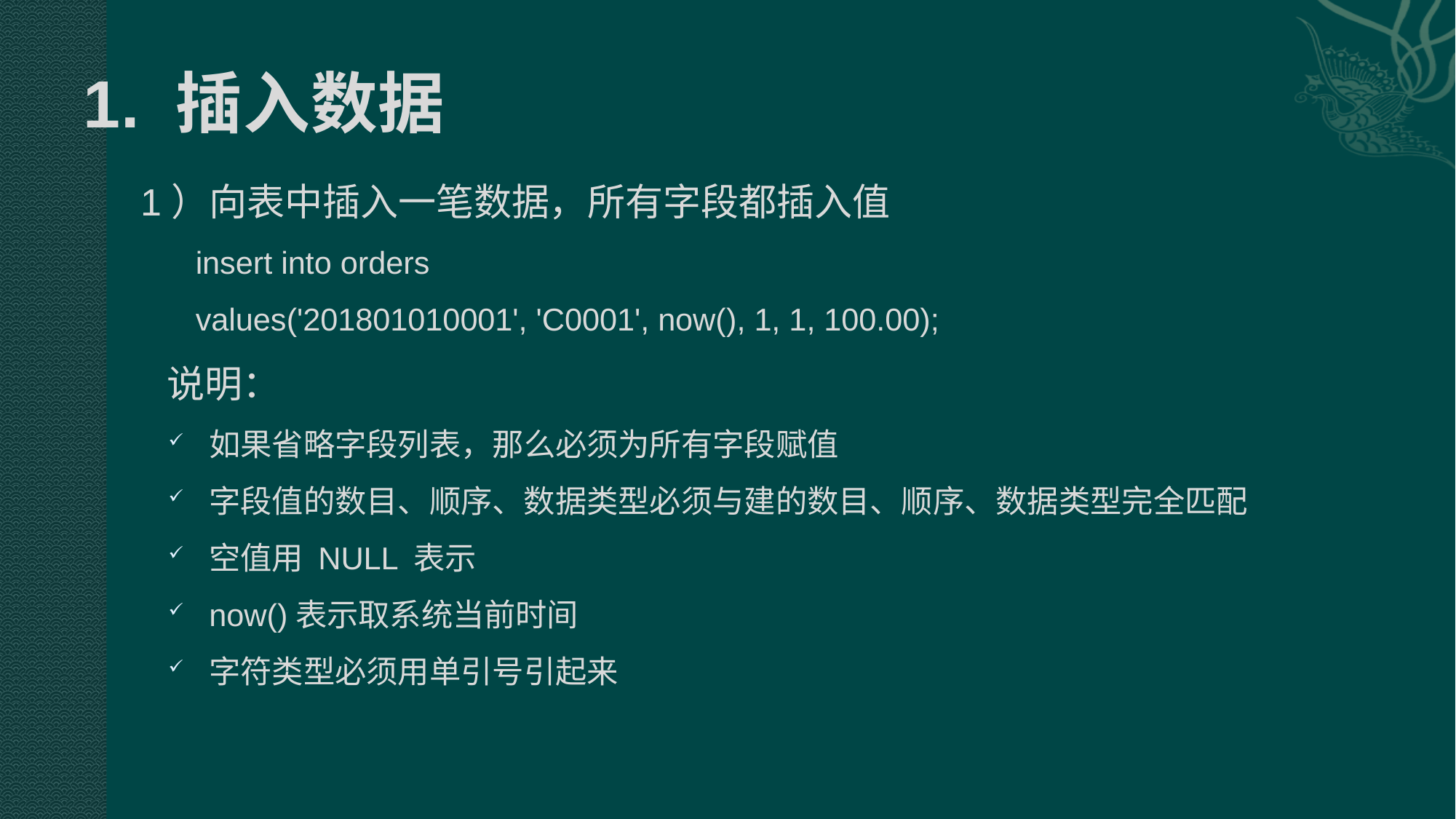

# 1. 插入数据
1）向表中插入一笔数据，所有字段都插入值
insert into orders
values('201801010001', 'C0001', now(), 1, 1, 100.00);
  说明：
如果省略字段列表，那么必须为所有字段赋值
字段值的数目、顺序、数据类型必须与建的数目、顺序、数据类型完全匹配
空值用 NULL 表示
now()表示取系统当前时间
字符类型必须用单引号引起来